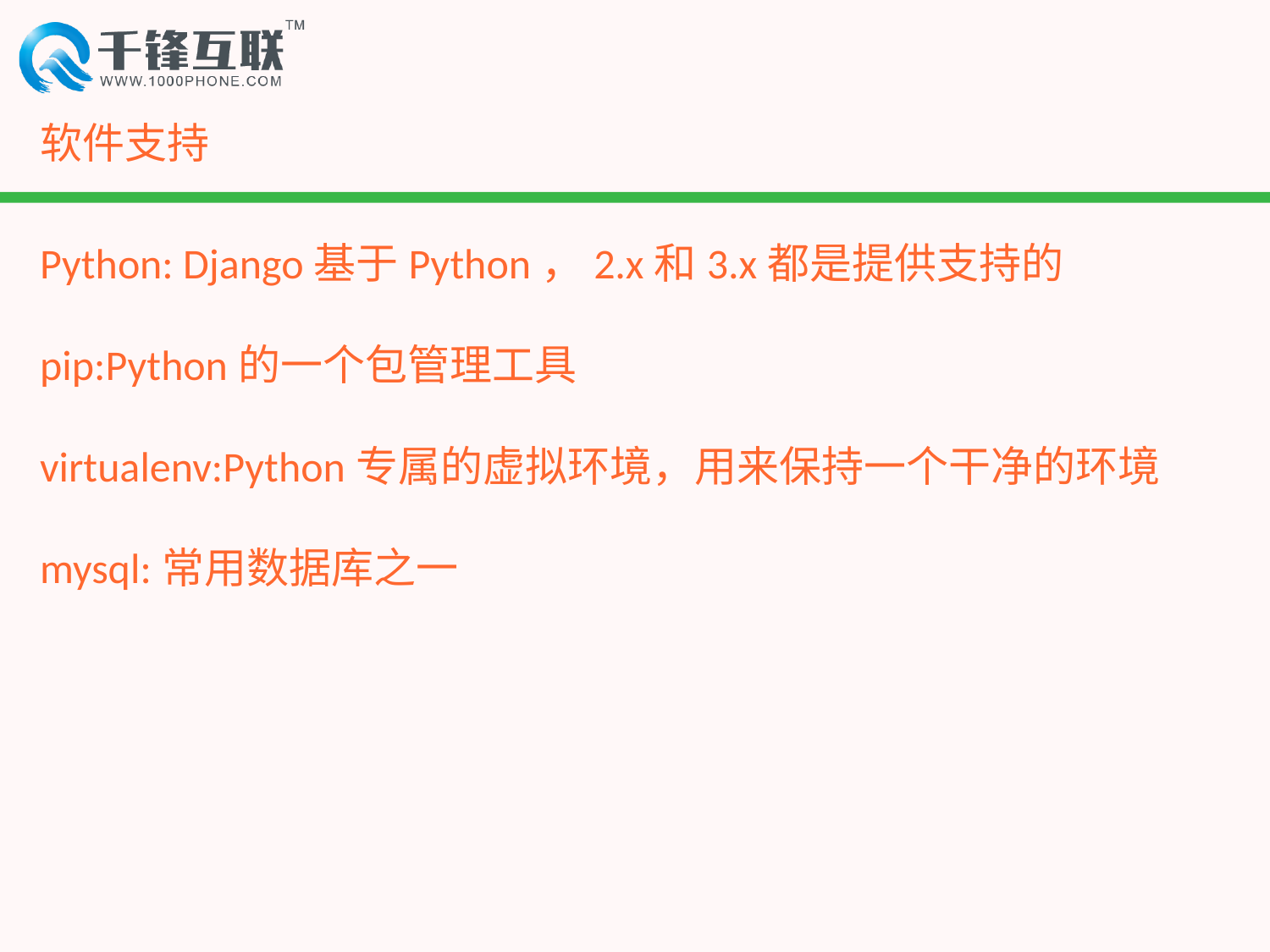

# 软件支持
Python: Django基于Python，2.x和3.x都是提供支持的

pip:Python的一个包管理工具

virtualenv:Python专属的虚拟环境，用来保持一个干净的环境

mysql:常用数据库之一